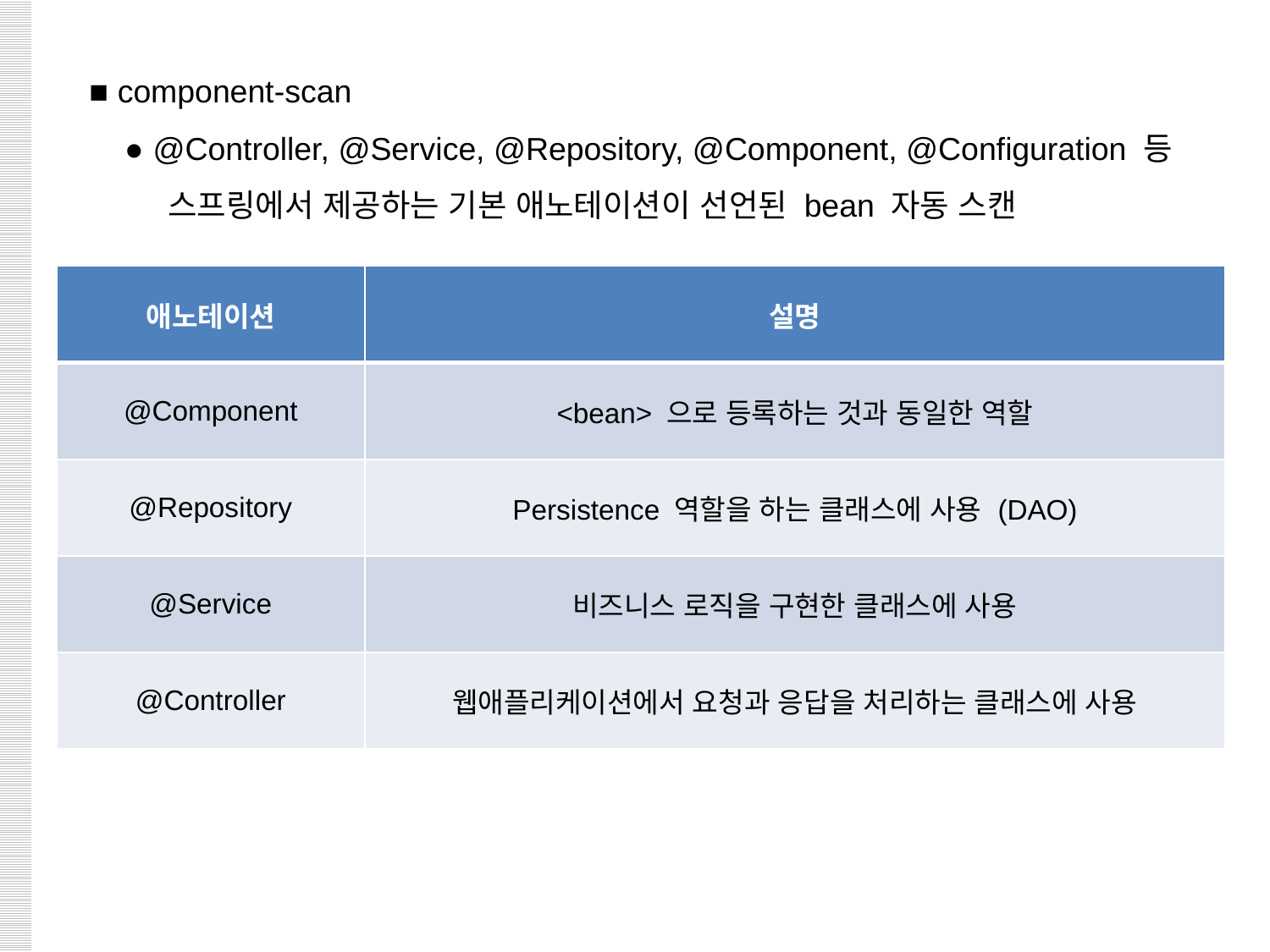

■ component-scan
    ● @Controller, @Service, @Repository, @Component, @Configuration 등
        스프링에서 제공하는 기본 애노테이션이 선언된 bean 자동 스캔
| 애노테이션 | 설명 |
| --- | --- |
| @Component | <bean> 으로 등록하는 것과 동일한 역할 |
| @Repository | Persistence 역할을 하는 클래스에 사용 (DAO) |
| @Service | 비즈니스 로직을 구현한 클래스에 사용 |
| @Controller | 웹애플리케이션에서 요청과 응답을 처리하는 클래스에 사용 |